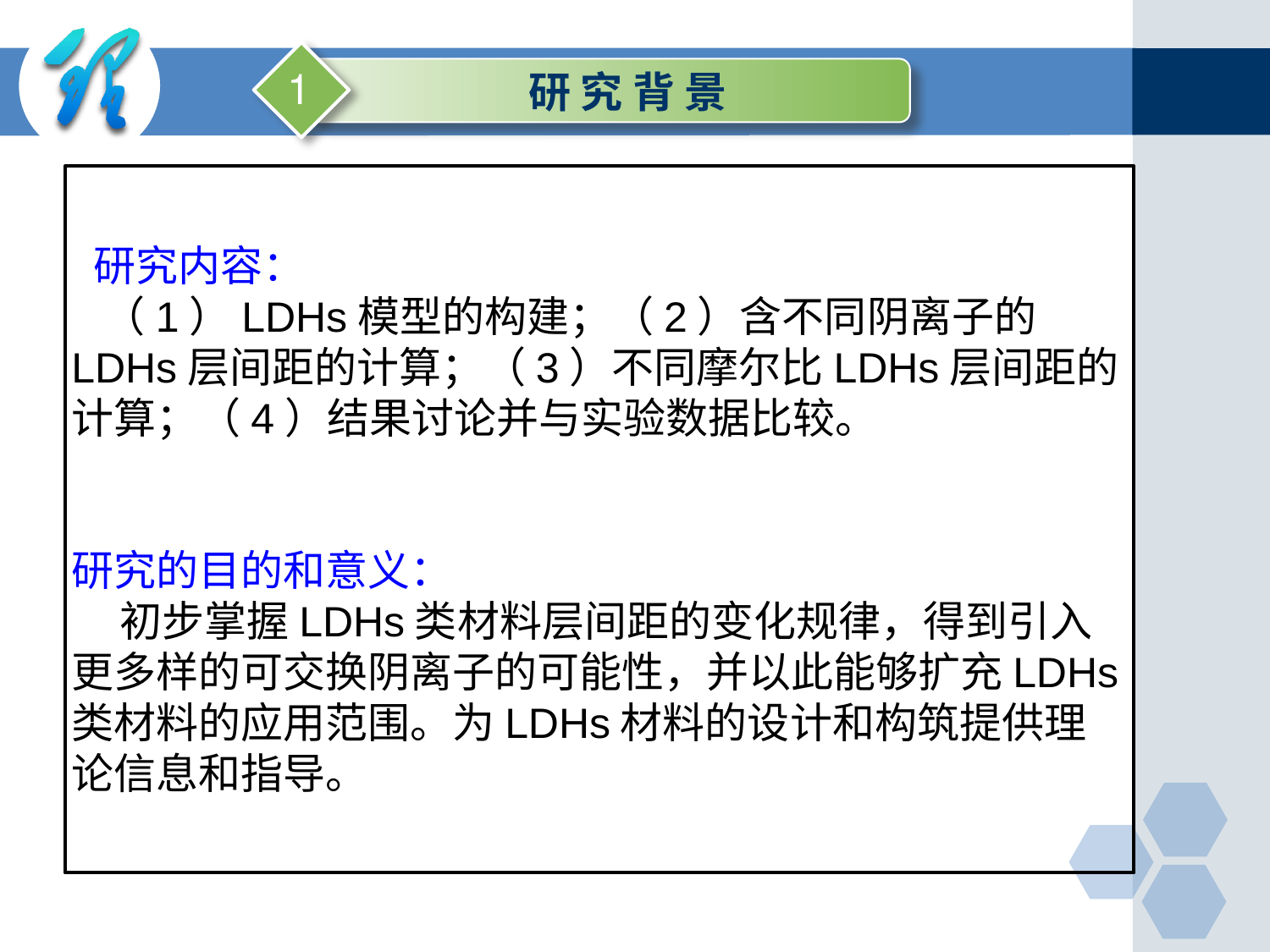

研 究 背 景

1

 研究内容：
（1）LDHs模型的构建；（2）含不同阴离子的LDHs层间距的计算；（3）不同摩尔比LDHs层间距的计算；（4）结果讨论并与实验数据比较。

研究的目的和意义：
    初步掌握LDHs类材料层间距的变化规律，得到引入更多样的可交换阴离子的可能性，并以此能够扩充LDHs类材料的应用范围。为LDHs材料的设计和构筑提供理论信息和指导。